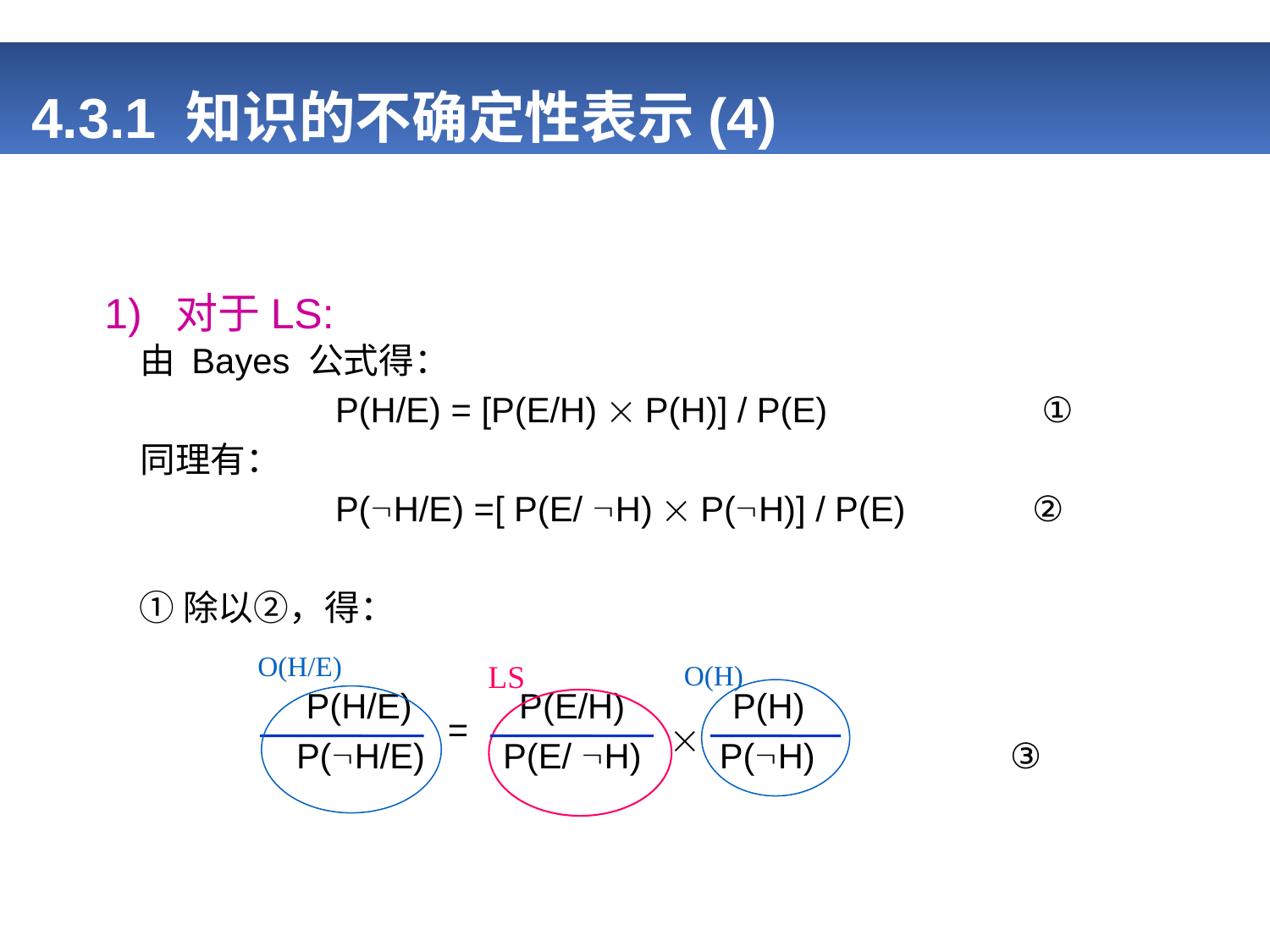

# 4.3.1 知识的不确定性表示(4)

1)  对于LS:

               由 Bayes 公式得：
                                 P(H/E) = [P(E/H) × P(H)] / P(E)                      ①
               同理有：
                                 P(¬H/E) =[ P(E/ ¬H) × P(¬H)] / P(E)             ②

                ①除以②，得：

                              P(H/E)           P(E/H)           P(H)
                             P(¬H/E)        P(E/ ¬H)        P(¬H)                    ③

O(H/E)
LS

O(H)

=
×